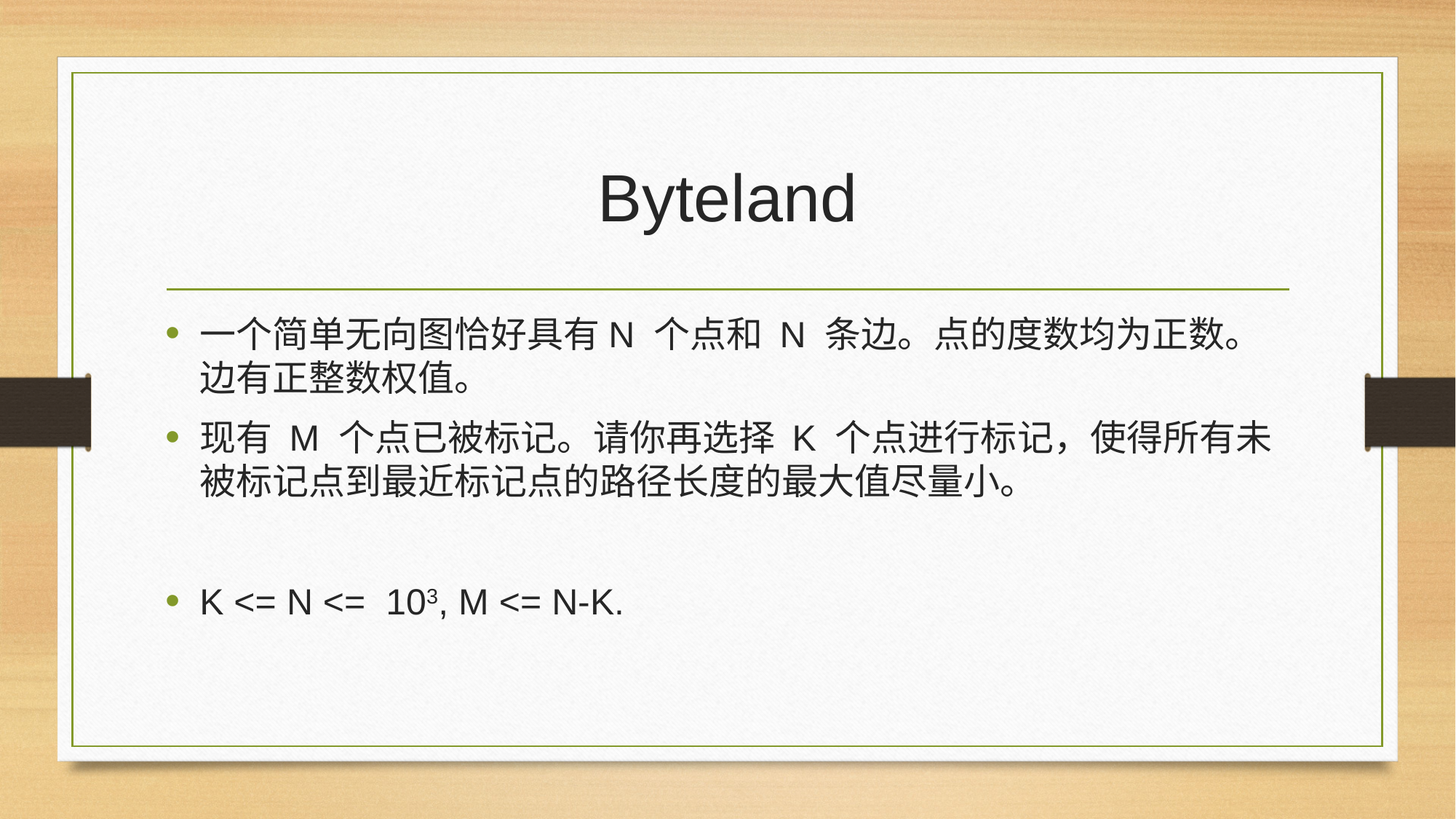

# Byteland
一个简单无向图恰好具有N 个点和 N 条边。点的度数均为正数。边有正整数权值。
现有 M 个点已被标记。请你再选择 K 个点进行标记，使得所有未被标记点到最近标记点的路径长度的最大值尽量小。

K <= N <=  103, M <= N-K.